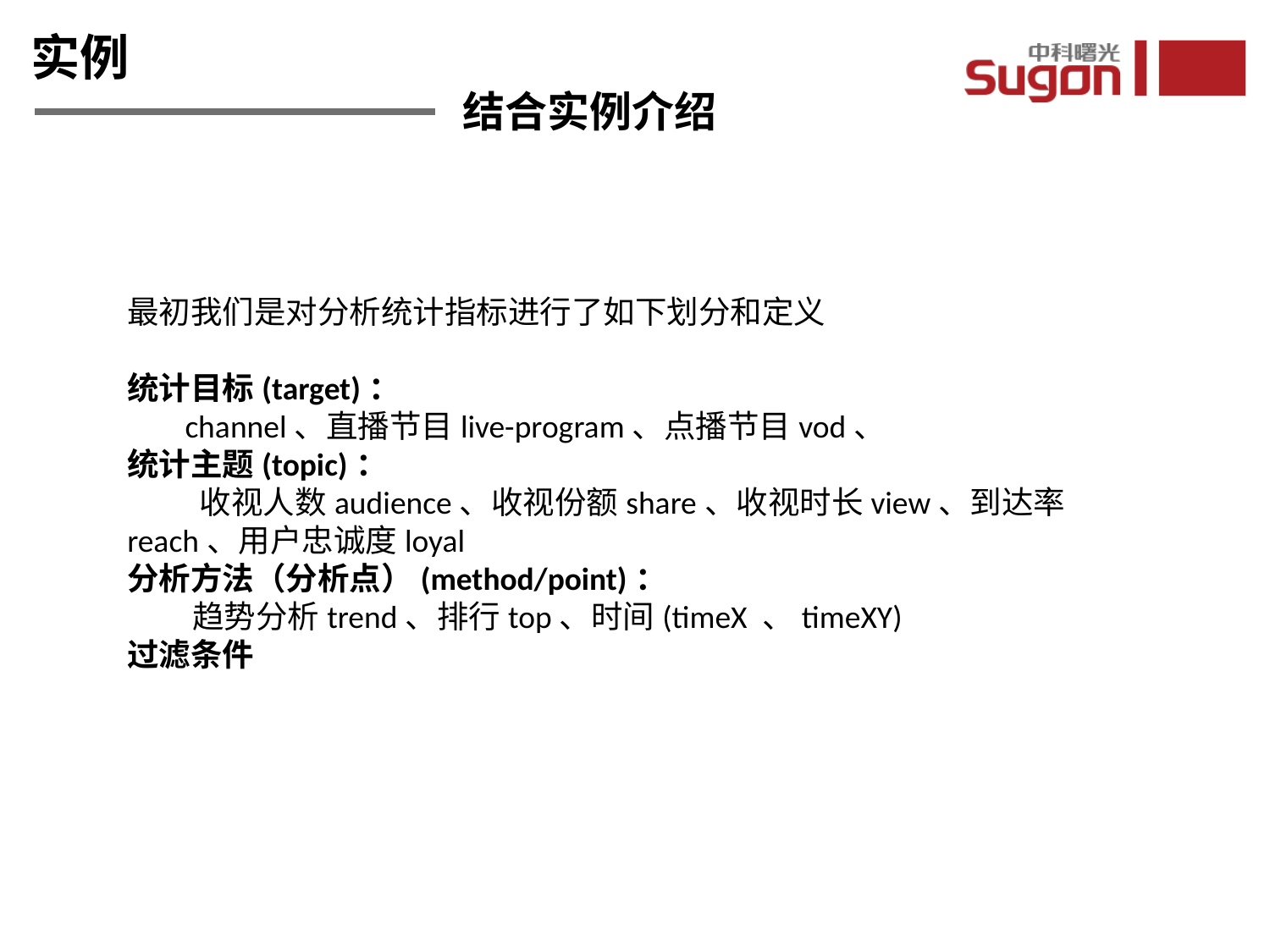

实例
结合实例介绍
最初我们是对分析统计指标进行了如下划分和定义

统计目标(target)：
        channel、直播节目live-program、点播节目vod、
统计主题(topic)：
         收视人数audience、收视份额share、收视时长view、到达率reach、用户忠诚度loyal
分析方法（分析点）(method/point)：
        趋势分析trend、排行top、时间(timeX 、timeXY)
过滤条件